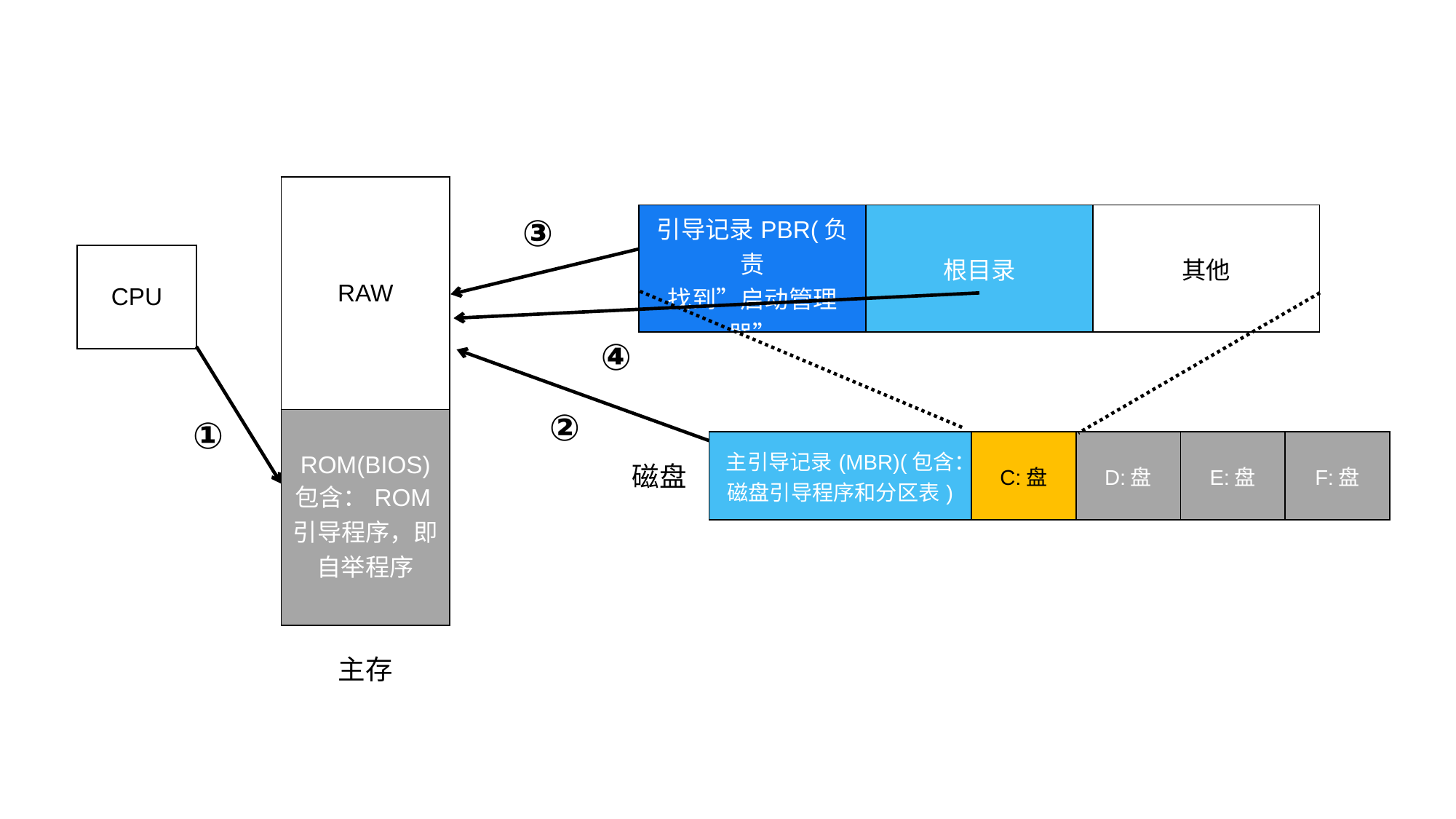

| RAW |
| --- |
| ROM(BIOS) 包含：ROM引导程序，即自举程序 |
③
| 引导记录PBR(负责 找到”启动管理器” | 根目录 | 其他 |
| --- | --- | --- |
| CPU |
| --- |
④
②
①
| 主引导记录(MBR)(包含： 磁盘引导程序和分区表) | C:盘 | D:盘 | E:盘 | F:盘 |
| --- | --- | --- | --- | --- |
磁盘
主存